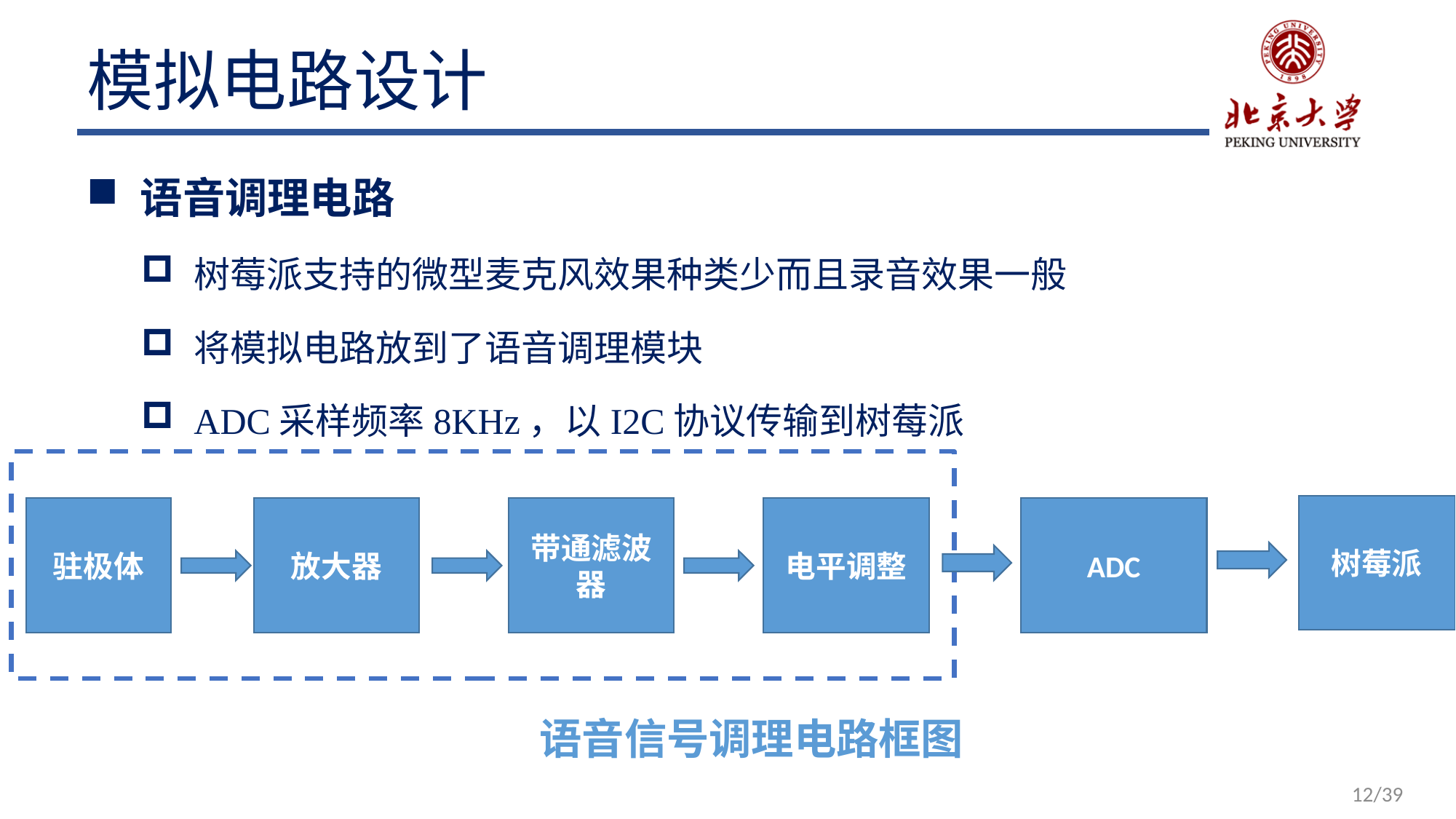

# 模拟电路设计
语音调理电路
树莓派支持的微型麦克风效果种类少而且录音效果一般
将模拟电路放到了语音调理模块
ADC采样频率8KHz，以I2C协议传输到树莓派

树莓派
电平调整
驻极体
放大器
带通滤波器

ADC

语音信号调理电路框图
12/39